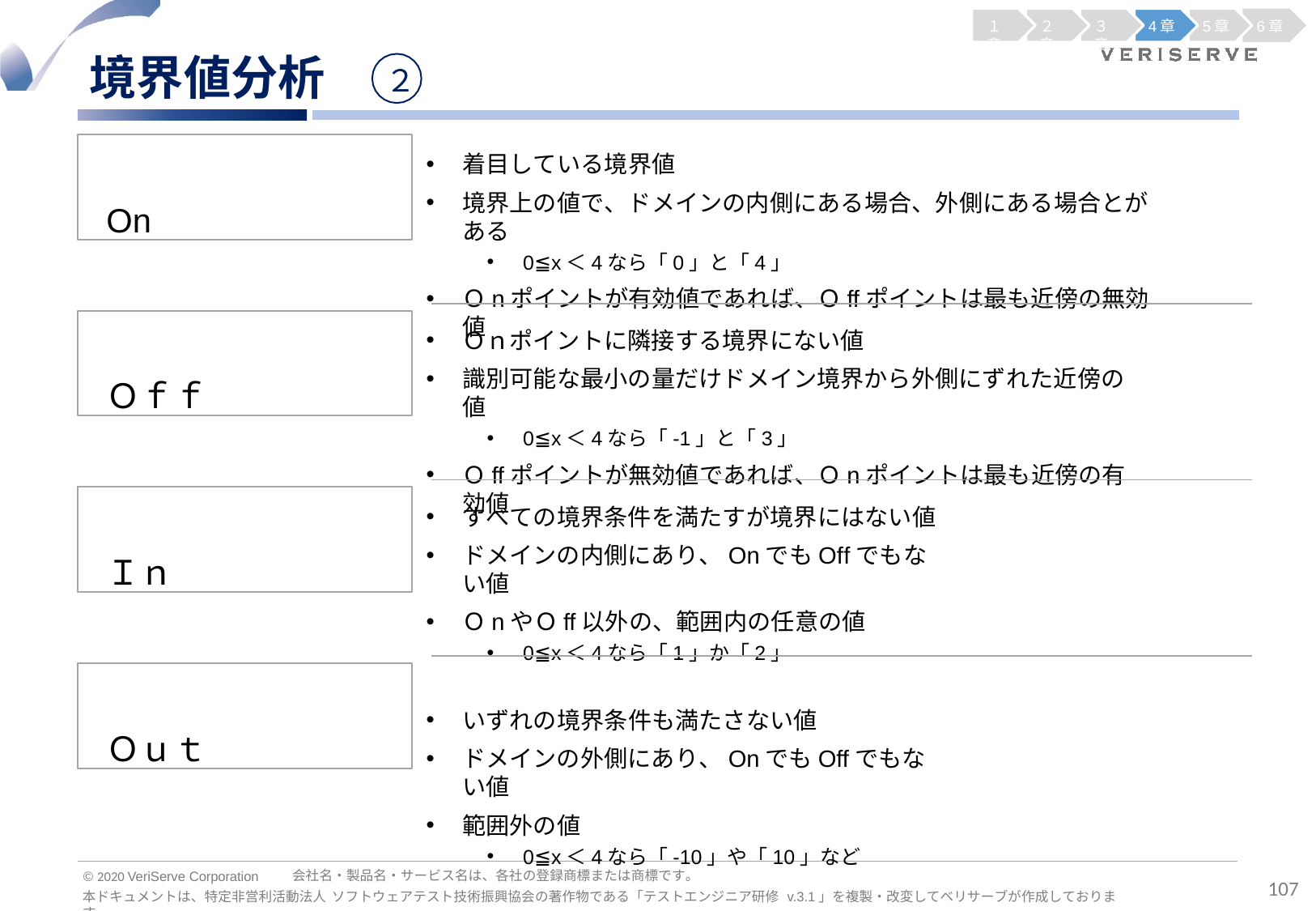

１章
２章
３章
4章
5章
6章
境界値分析

２

On
着目している境界値
境界上の値で、ドメインの内側にある場合、外側にある場合とがある
0≦x＜4なら「0」と「4」
Ｏnポイントが有効値であれば、Ｏffポイントは最も近傍の無効値

Ｏｆｆ
Ｏｎポイントに隣接する境界にない値
識別可能な最小の量だけドメイン境界から外側にずれた近傍の値
0≦x＜4なら「-1」と「3」
Ｏffポイントが無効値であれば、Ｏnポイントは最も近傍の有効値

Ｉｎ
すべての境界条件を満たすが境界にはない値
ドメインの内側にあり、OnでもOffでもない値
ＯnやＯff以外の、範囲内の任意の値
0≦x＜4なら「1」か「2」

いずれの境界条件も満たさない値
ドメインの外側にあり、OnでもOffでもない値
範囲外の値
0≦x＜4なら「-10」や「10」など

Ｏｕｔ
会社名・製品名・サービス名は、各社の登録商標または商標です。
© 2020 VeriServe Corporation
107
本ドキュメントは、特定非営利活動法人 ソフトウェアテスト技術振興協会の著作物である「テストエンジニア研修 v.3.1」を複製・改変してベリサーブが作成しております。